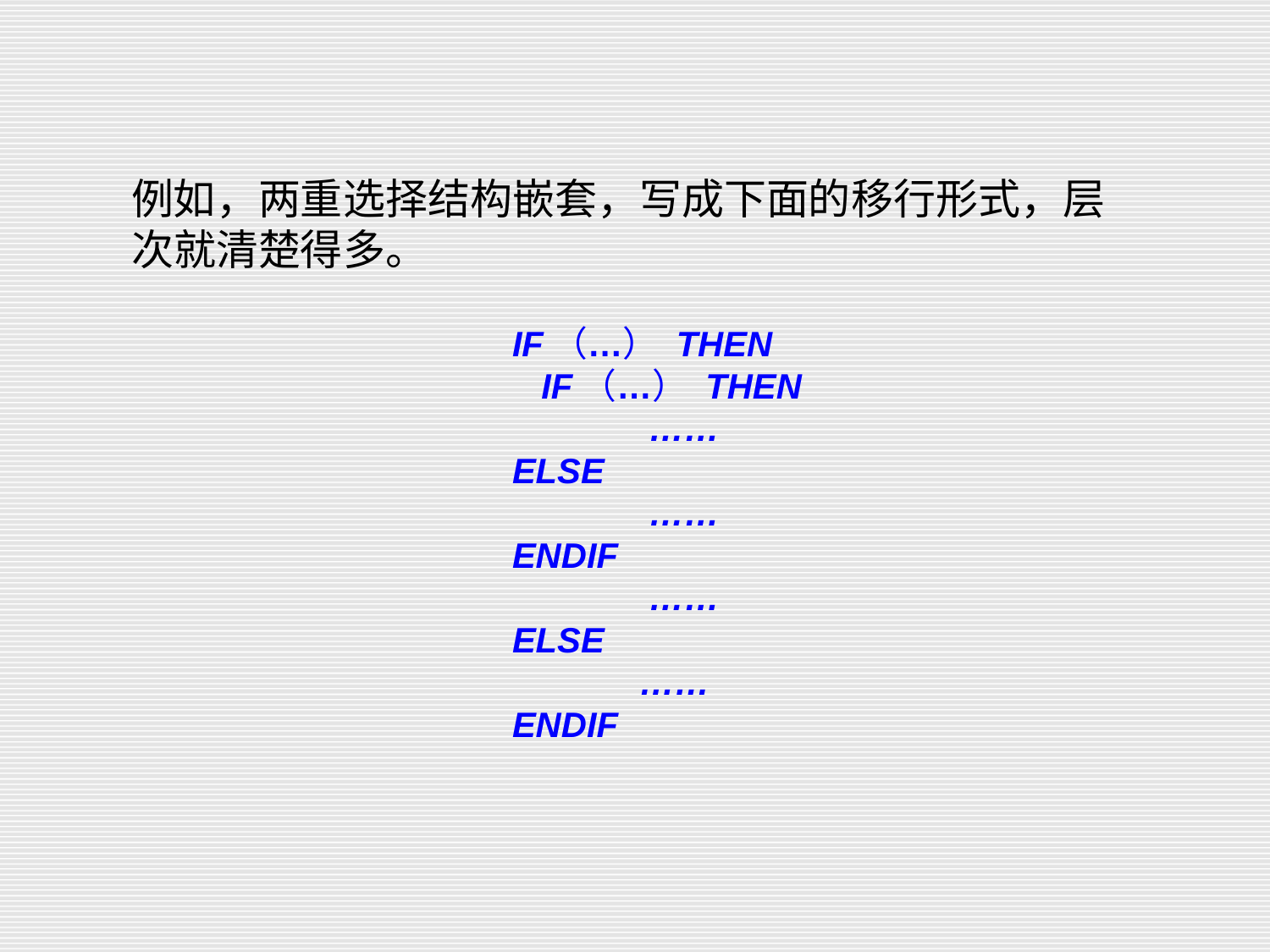

例如，两重选择结构嵌套，写成下面的移行形式，层次就清楚得多。

 			IF（…） THEN
    			   IF（…） THEN
           				 ……
       			ELSE
           				 ……
       			ENDIF
      				 ……
 			ELSE
  				……
 			ENDIF
15